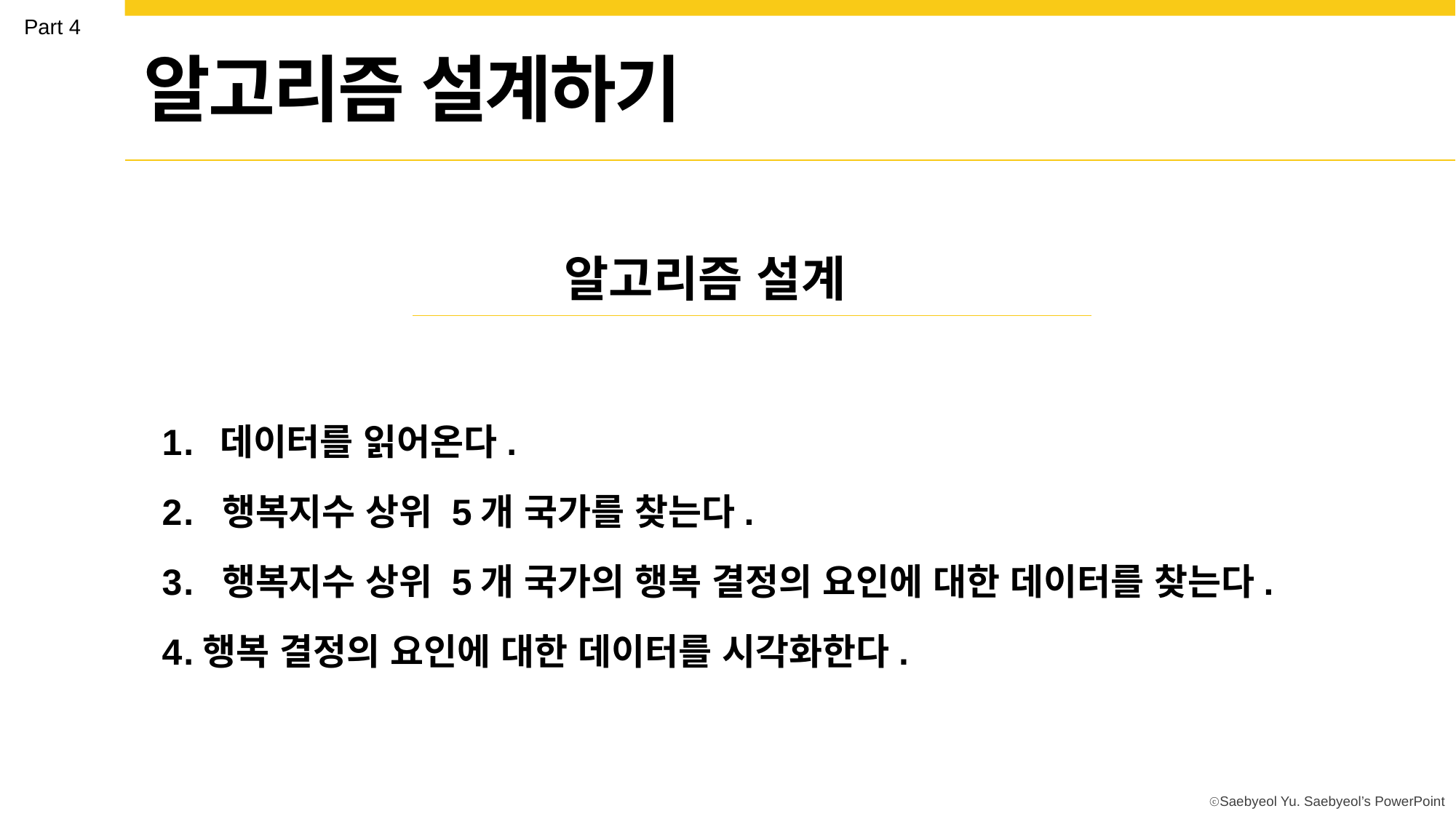

Part 4
알고리즘 설계하기
알고리즘 설계
 데이터를 읽어온다.
 행복지수 상위 5개 국가를 찾는다.
 행복지수 상위 5개 국가의 행복 결정의 요인에 대한 데이터를 찾는다.
행복 결정의 요인에 대한 데이터를 시각화한다.